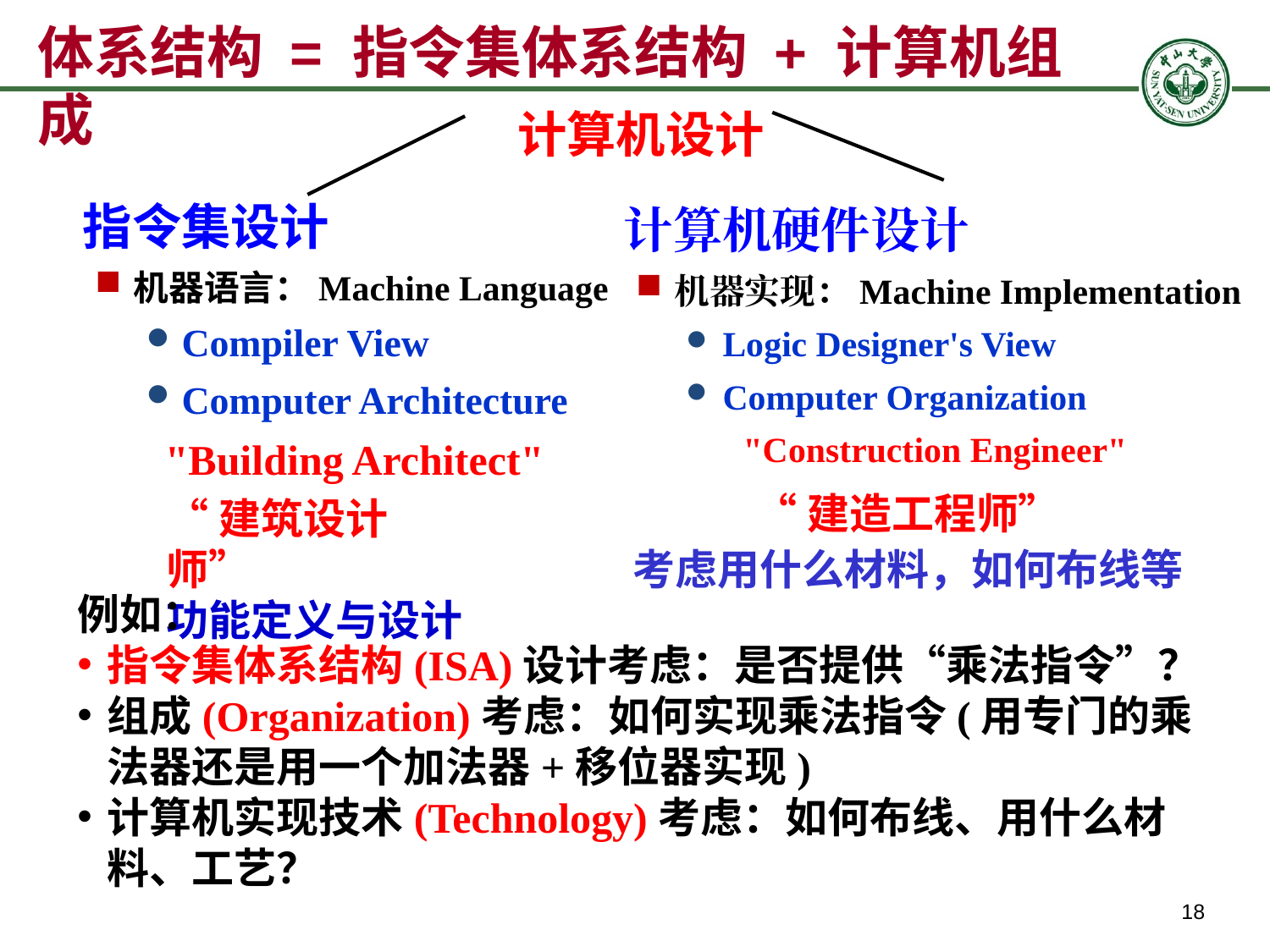

# 体系结构 = 指令集体系结构 + 计算机组成
计算机设计

指令集设计
机器语言：Machine Language
Compiler View
Computer Architecture
"Building Architect"
“建筑设计师”
功能定义与设计
计算机硬件设计
机器实现：Machine Implementation
Logic Designer's View
Computer Organization
"Construction Engineer"
“建造工程师”
考虑用什么材料，如何布线等
例如：
指令集体系结构(ISA)设计考虑：是否提供“乘法指令”？
组成(Organization)考虑：如何实现乘法指令(用专门的乘法器还是用一个加法器+移位器实现)
计算机实现技术(Technology)考虑：如何布线、用什么材料、工艺？